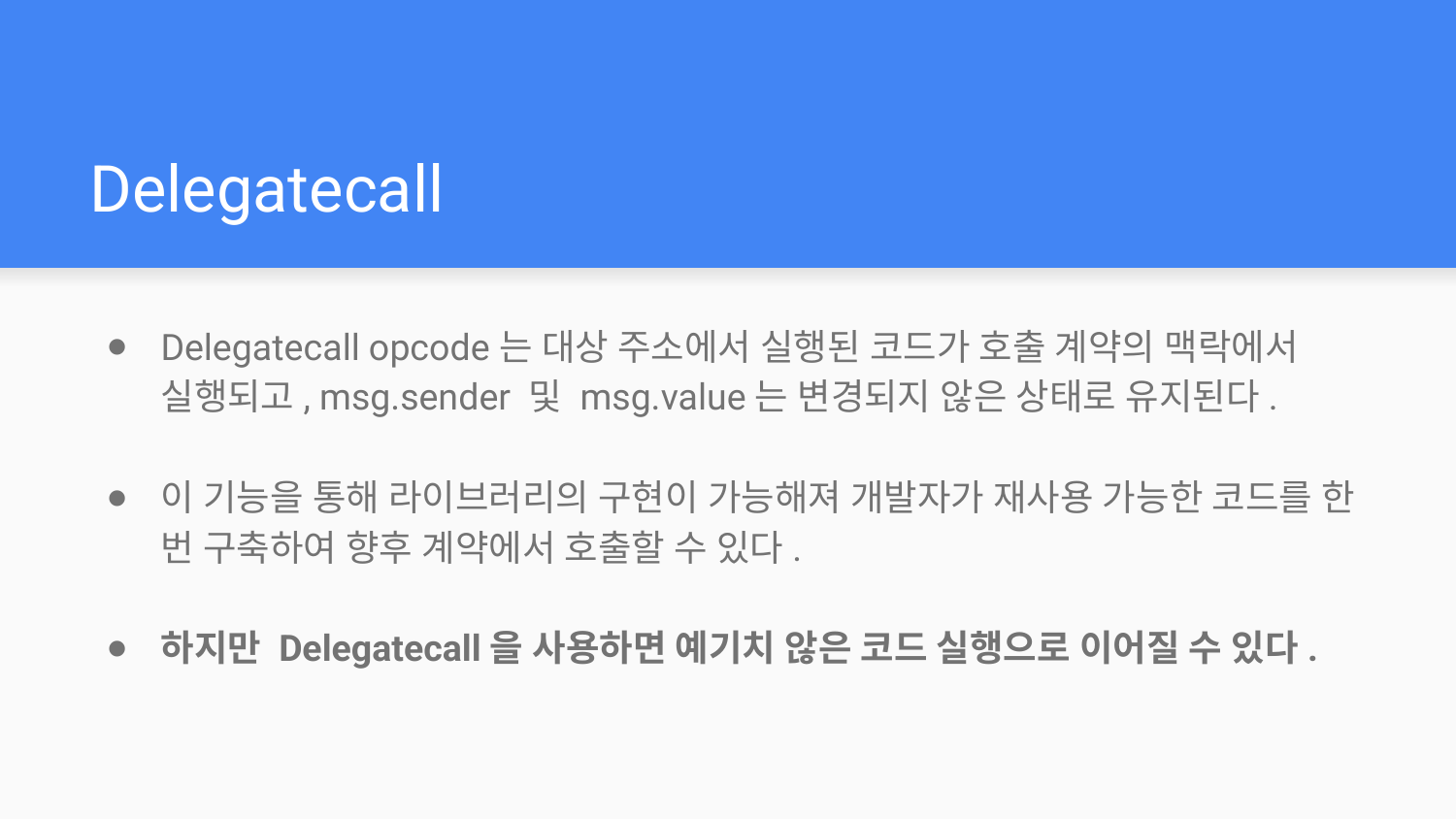

# Delegatecall
Delegatecall opcode는 대상 주소에서 실행된 코드가 호출 계약의 맥락에서 실행되고, msg.sender 및 msg.value는 변경되지 않은 상태로 유지된다.

이 기능을 통해 라이브러리의 구현이 가능해져 개발자가 재사용 가능한 코드를 한 번 구축하여 향후 계약에서 호출할 수 있다.

하지만 Delegatecall을 사용하면 예기치 않은 코드 실행으로 이어질 수 있다.